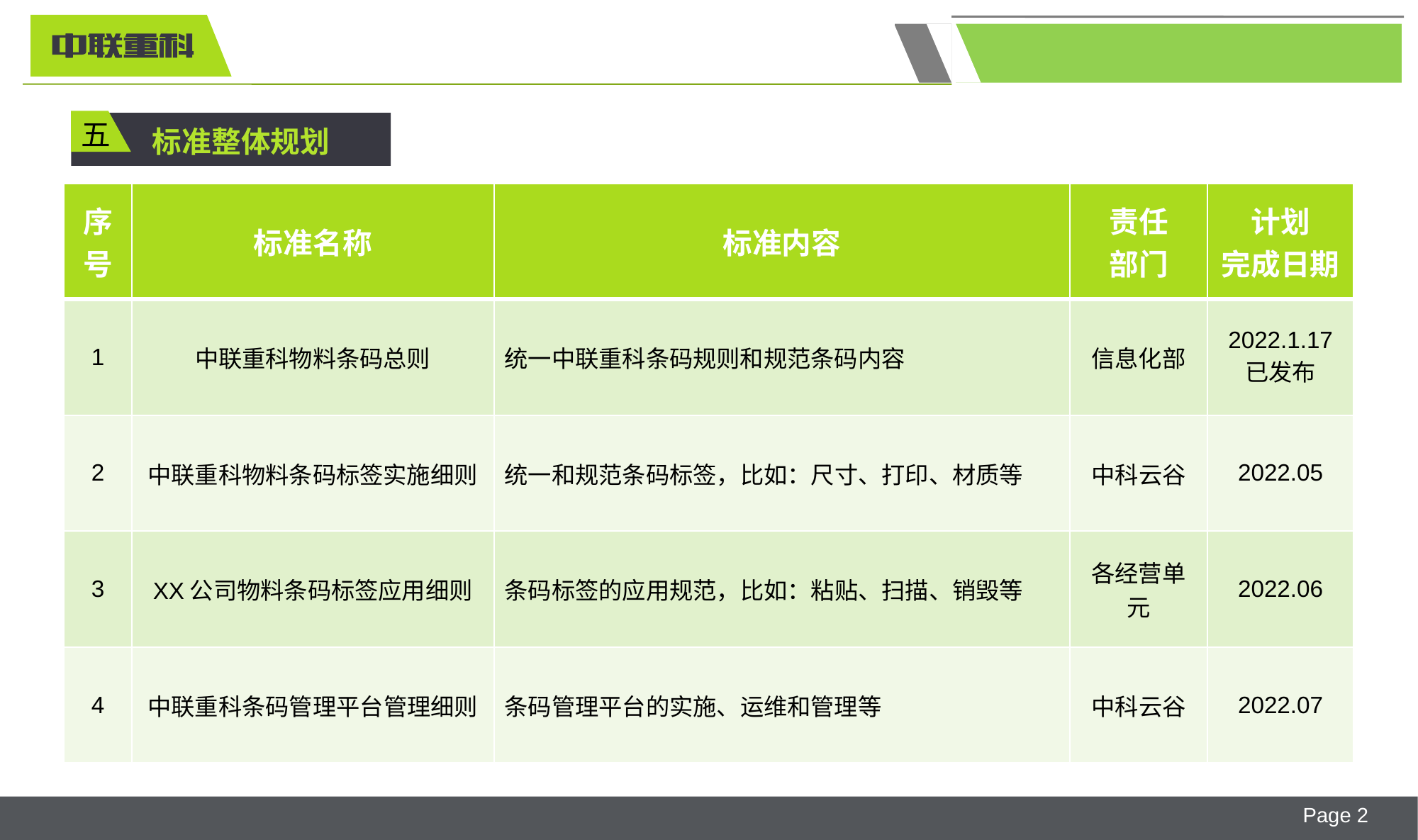

标准整体规划
五

| 序号 | 标准名称 | 标准内容 | 责任 部门 | 计划 完成日期 |
| --- | --- | --- | --- | --- |
| 1 | 中联重科物料条码总则 | 统一中联重科条码规则和规范条码内容 | 信息化部 | 2022.1.17 已发布 |
| 2 | 中联重科物料条码标签实施细则 | 统一和规范条码标签，比如：尺寸、打印、材质等 | 中科云谷 | 2022.05 |
| 3 | XX公司物料条码标签应用细则 | 条码标签的应用规范，比如：粘贴、扫描、销毁等 | 各经营单元 | 2022.06 |
| 4 | 中联重科条码管理平台管理细则 | 条码管理平台的实施、运维和管理等 | 中科云谷 | 2022.07 |
Page 2